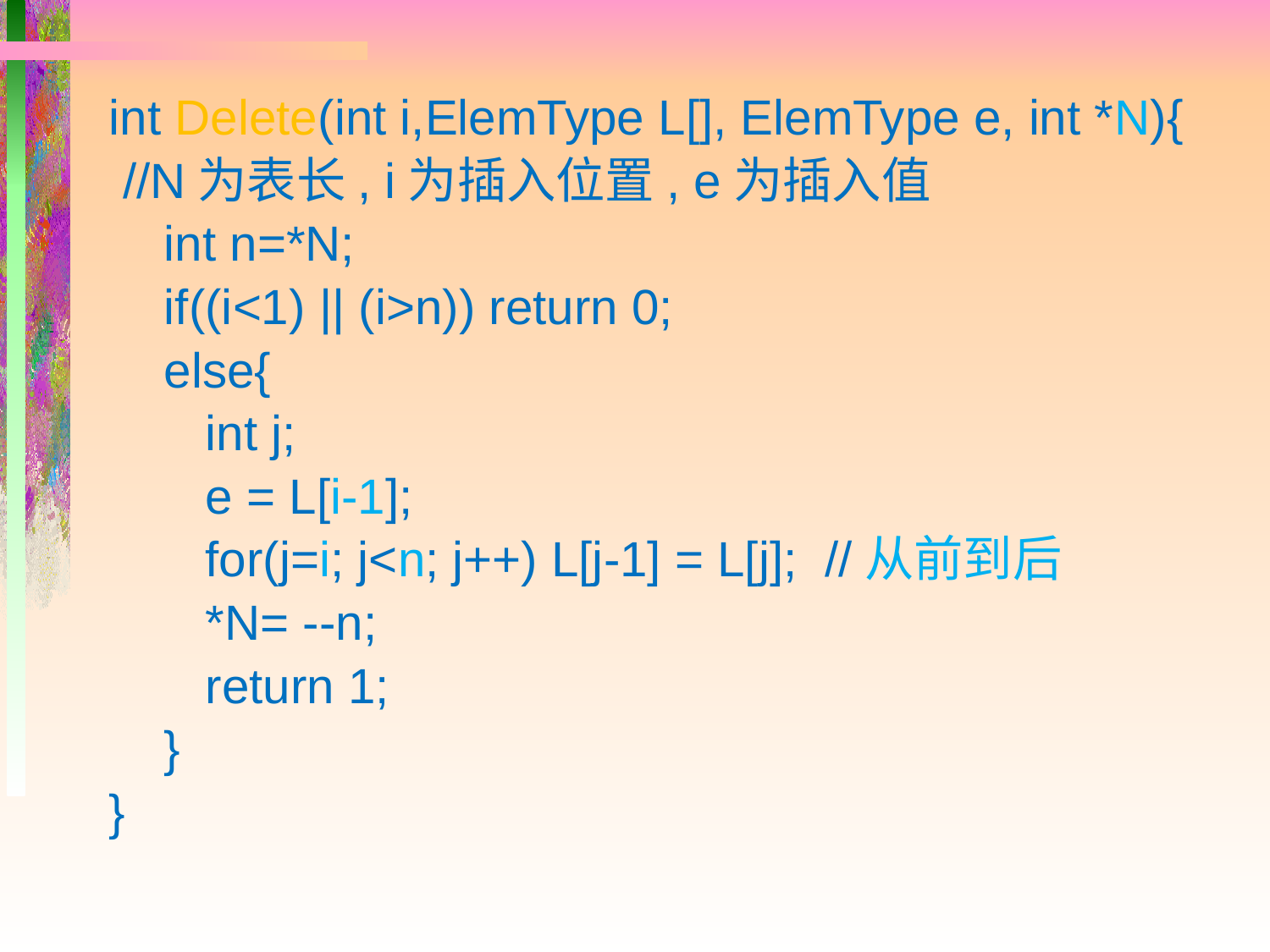

int Delete(int i,ElemType L[], ElemType e, int *N){
 //N为表长, i为插入位置, e为插入值
    int n=*N;
    if((i<1) || (i>n)) return 0;
    else{
       int j;
       e = L[i-1];
       for(j=i; j<n; j++) L[j-1] = L[j];  //从前到后
       *N= --n;
       return 1;
    }
}